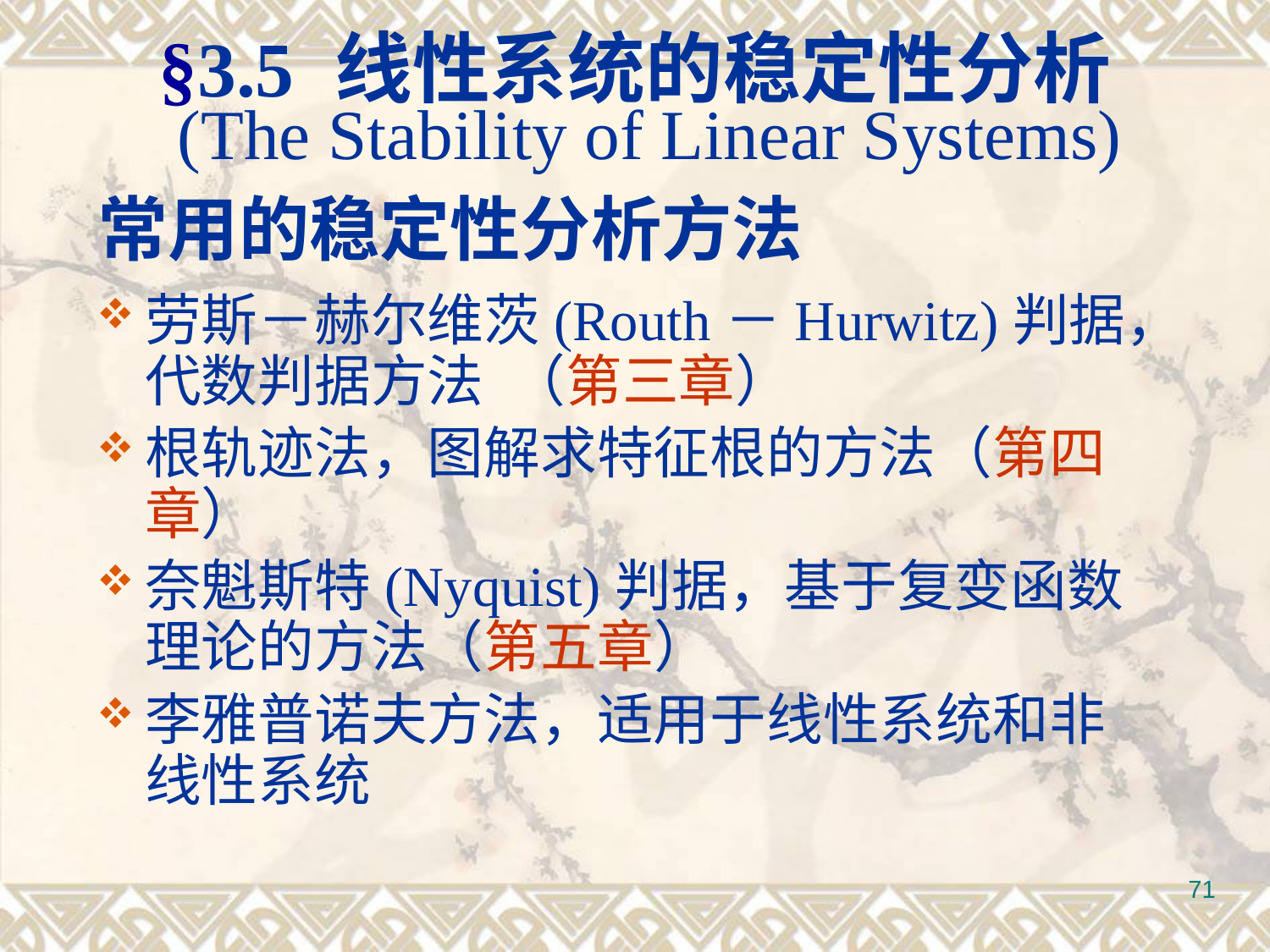

§3.5 线性系统的稳定性分析
   (The Stability of Linear Systems)
常用的稳定性分析方法
劳斯－赫尔维茨(Routh－Hurwitz)判据，代数判据方法  （第三章）
根轨迹法，图解求特征根的方法（第四章）
奈魁斯特(Nyquist)判据，基于复变函数理论的方法（第五章）
李雅普诺夫方法，适用于线性系统和非线性系统
71
71